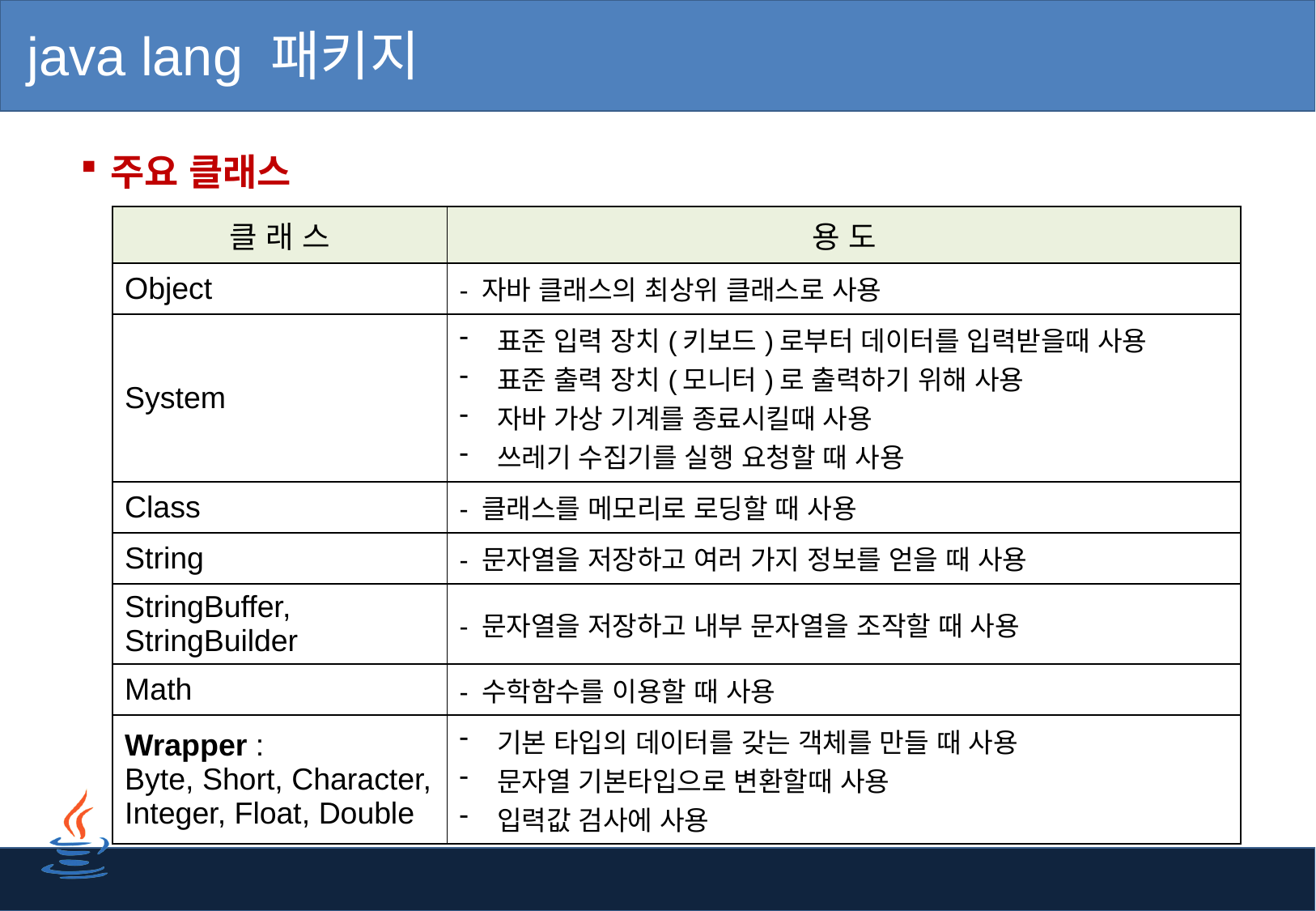

# java lang 패키지
주요 클래스
| 클 래 스 | 용 도 |
| --- | --- |
| Object | - 자바 클래스의 최상위 클래스로 사용 |
| System | 표준 입력 장치(키보드)로부터 데이터를 입력받을때 사용 표준 출력 장치(모니터)로 출력하기 위해 사용 자바 가상 기계를 종료시킬때 사용 쓰레기 수집기를 실행 요청할 때 사용 |
| Class | - 클래스를 메모리로 로딩할 때 사용 |
| String | - 문자열을 저장하고 여러 가지 정보를 얻을 때 사용 |
| StringBuffer, StringBuilder | - 문자열을 저장하고 내부 문자열을 조작할 때 사용 |
| Math | - 수학함수를 이용할 때 사용 |
| Wrapper : Byte, Short, Character, Integer, Float, Double | 기본 타입의 데이터를 갖는 객체를 만들 때 사용 문자열 기본타입으로 변환할때 사용 입력값 검사에 사용 |
3